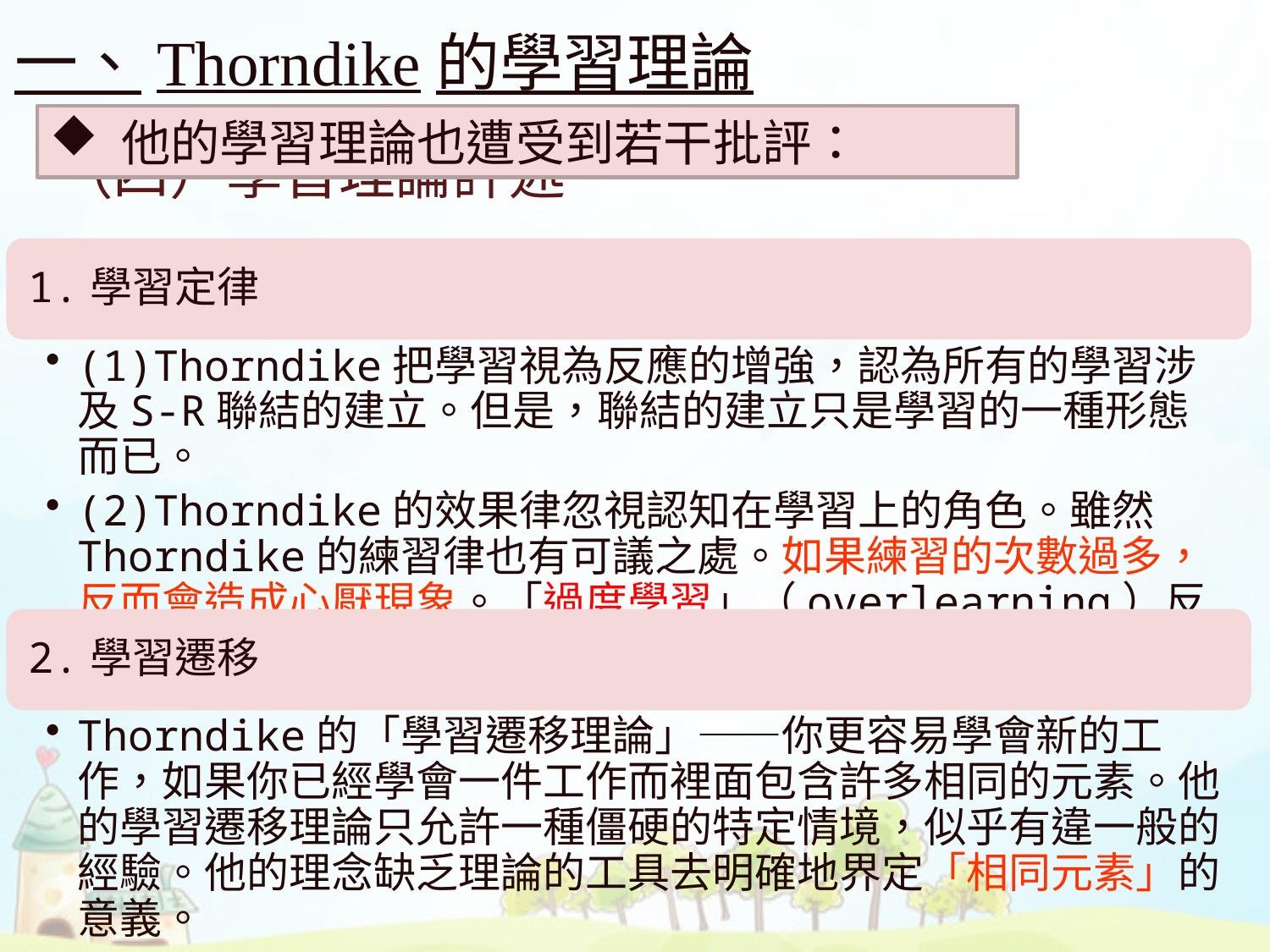

一、Thorndike的學習理論
他的學習理論也遭受到若干批評：
（四）學習理論評述
1.學習定律
(1)Thorndike把學習視為反應的增強，認為所有的學習涉及S-R聯結的建立。但是，聯結的建立只是學習的一種形態而已。
(2)Thorndike的效果律忽視認知在學習上的角色。雖然Thorndike的練習律也有可議之處。如果練習的次數過多，反而會造成心厭現象。「過度學習」（overlearning）反而無效。
2.學習遷移
Thorndike的「學習遷移理論」――你更容易學會新的工作，如果你已經學會一件工作而裡面包含許多相同的元素。他的學習遷移理論只允許一種僵硬的特定情境，似乎有違一般的經驗。他的理念缺乏理論的工具去明確地界定「相同元素」的意義。